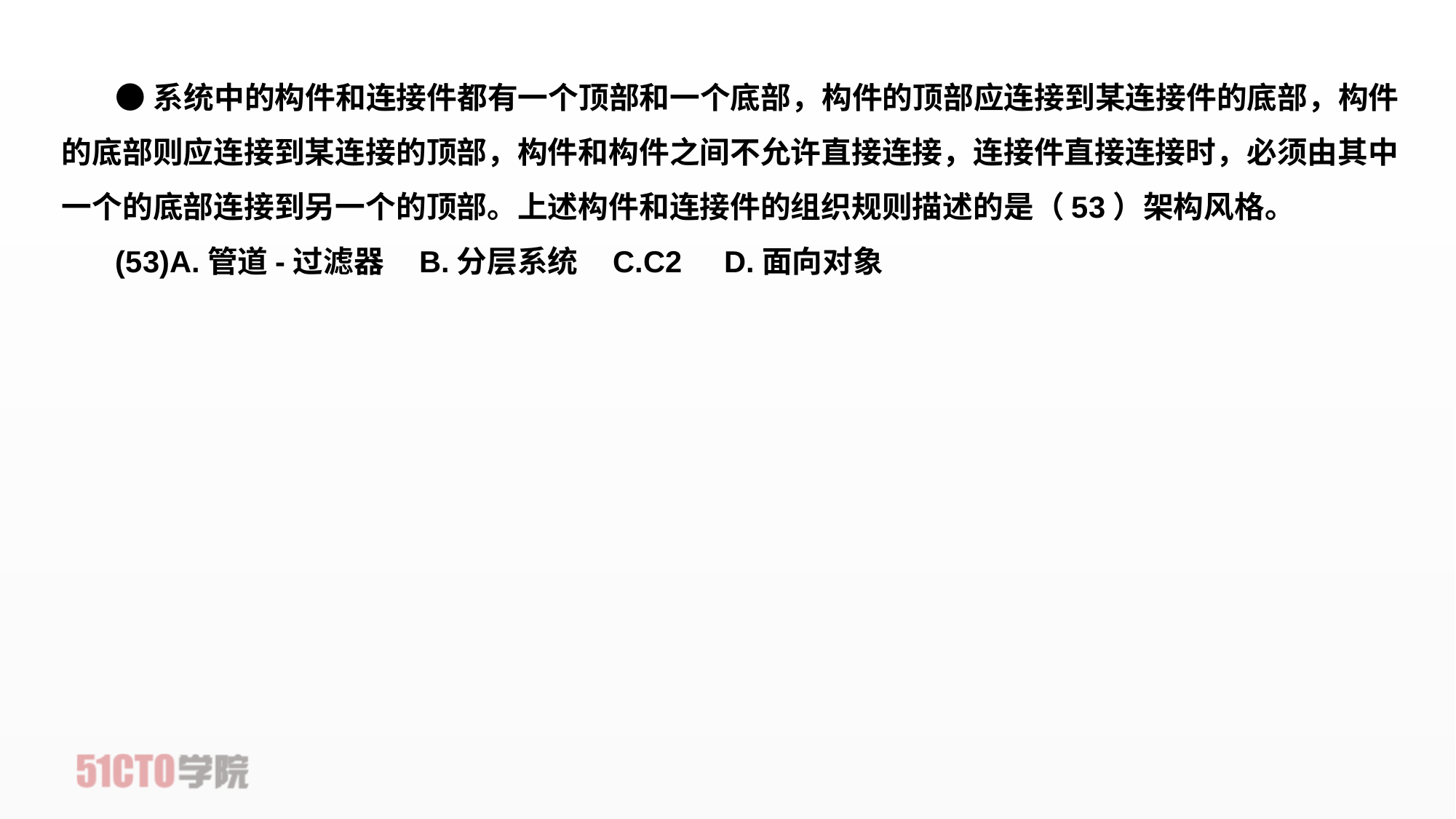

●系统中的构件和连接件都有一个顶部和一个底部，构件的顶部应连接到某连接件的底部，构件的底部则应连接到某连接的顶部，构件和构件之间不允许直接连接，连接件直接连接时，必须由其中一个的底部连接到另一个的顶部。上述构件和连接件的组织规则描述的是（53）架构风格。
(53)A.管道-过滤器    B.分层系统    C.C2     D.面向对象